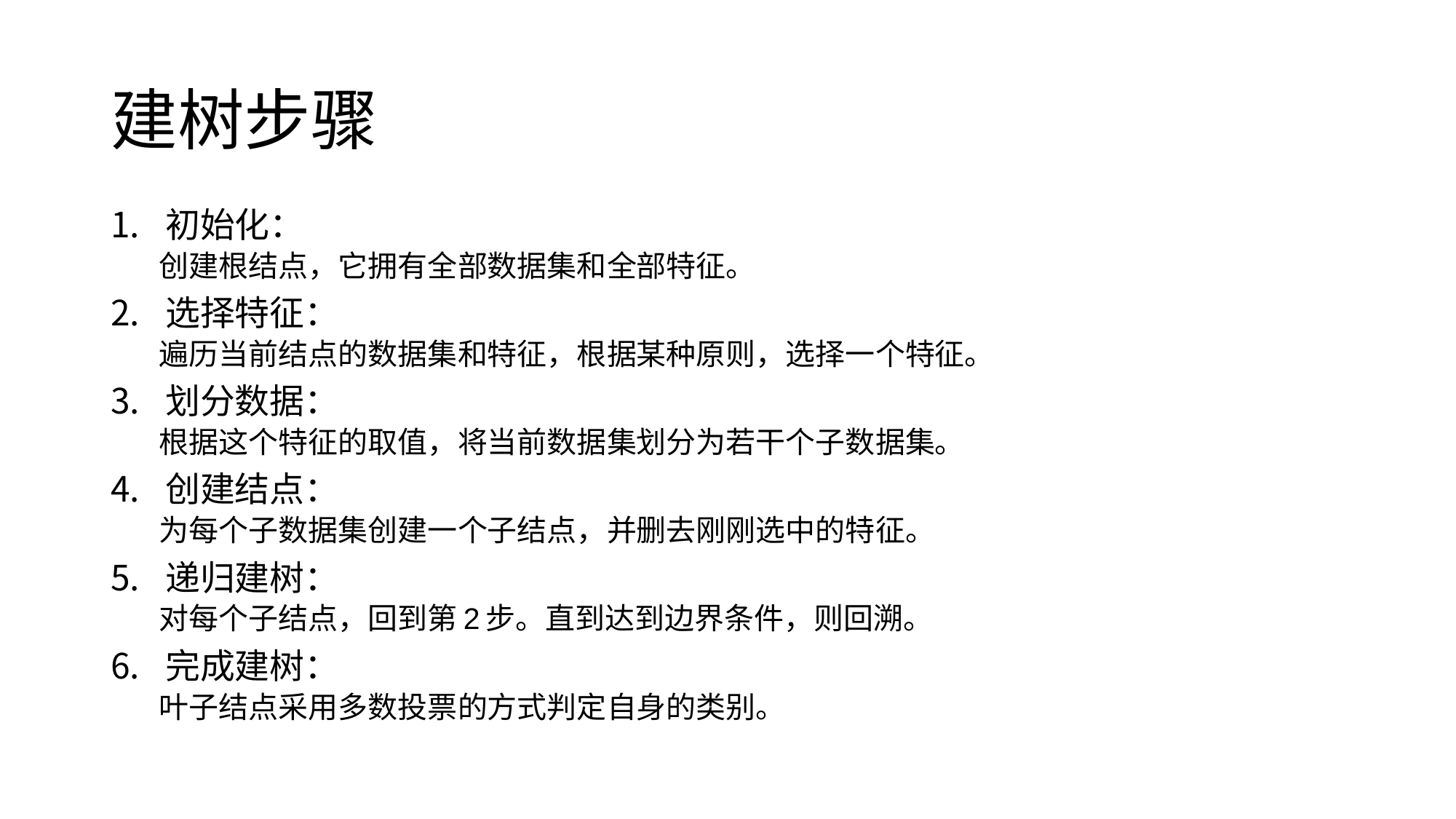

# 建树步骤
初始化：
创建根结点，它拥有全部数据集和全部特征。
选择特征：
遍历当前结点的数据集和特征，根据某种原则，选择一个特征。
划分数据：
根据这个特征的取值，将当前数据集划分为若干个子数据集。
创建结点：
为每个子数据集创建一个子结点，并删去刚刚选中的特征。
递归建树：
对每个子结点，回到第2步。直到达到边界条件，则回溯。
完成建树：
叶子结点采用多数投票的方式判定自身的类别。